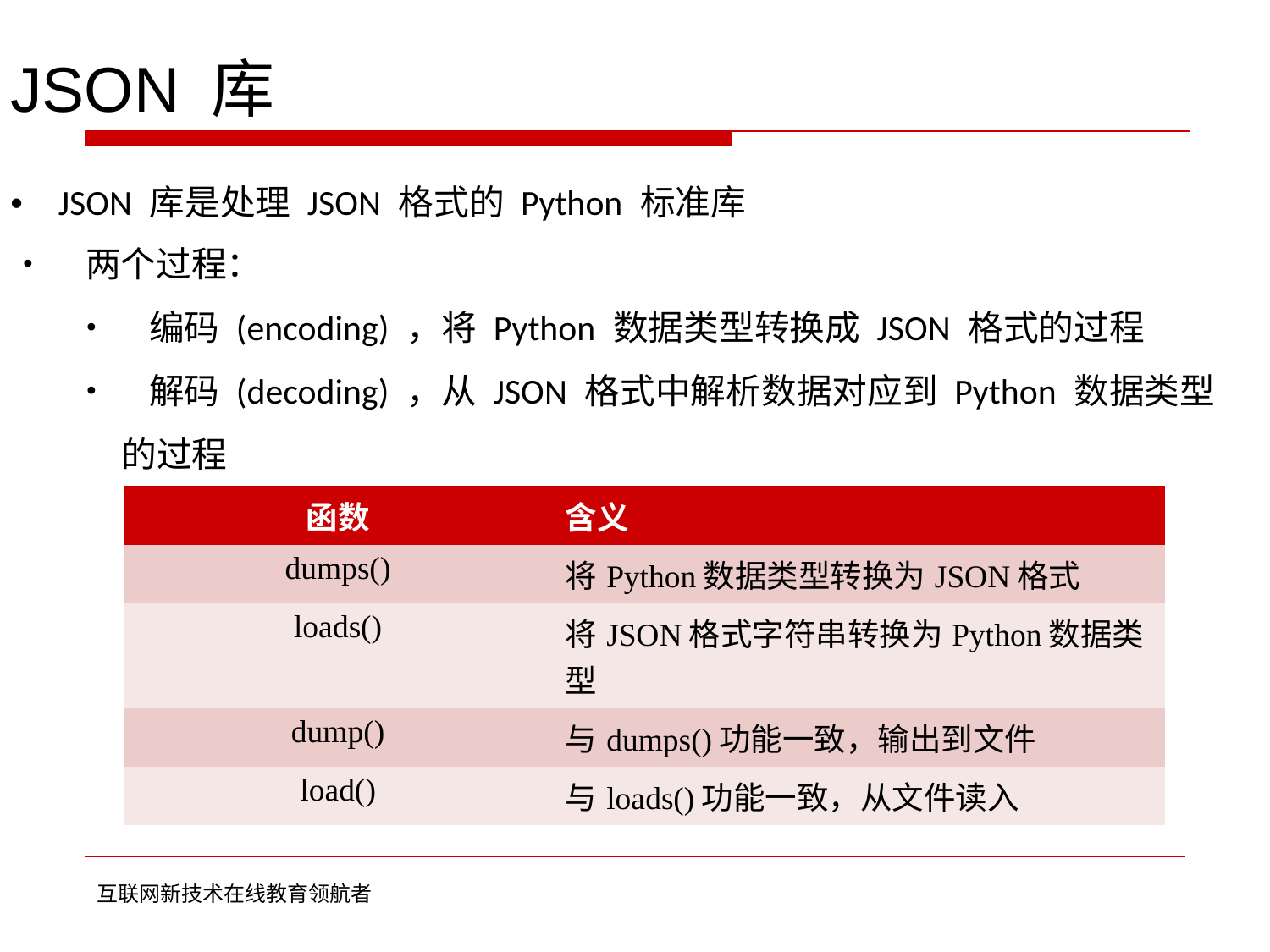

JSON 库

•    JSON 库是处理 JSON 格式的 Python 标准库
•    两个过程：
	•    编码 (encoding) ，将 Python 数据类型转换成 JSON 格式的过程
	•    解码 (decoding) ，从 JSON 格式中解析数据对应到 Python 数据类型
		的过程

| 函数 | 含义 |
| --- | --- |
| dumps() | 将Python数据类型转换为JSON格式 |
| loads() | 将JSON格式字符串转换为Python数据类型 |
| dump() | 与dumps()功能一致，输出到文件 |
| load() | 与loads()功能一致，从文件读入 |

互联网新技术在线教育领航者